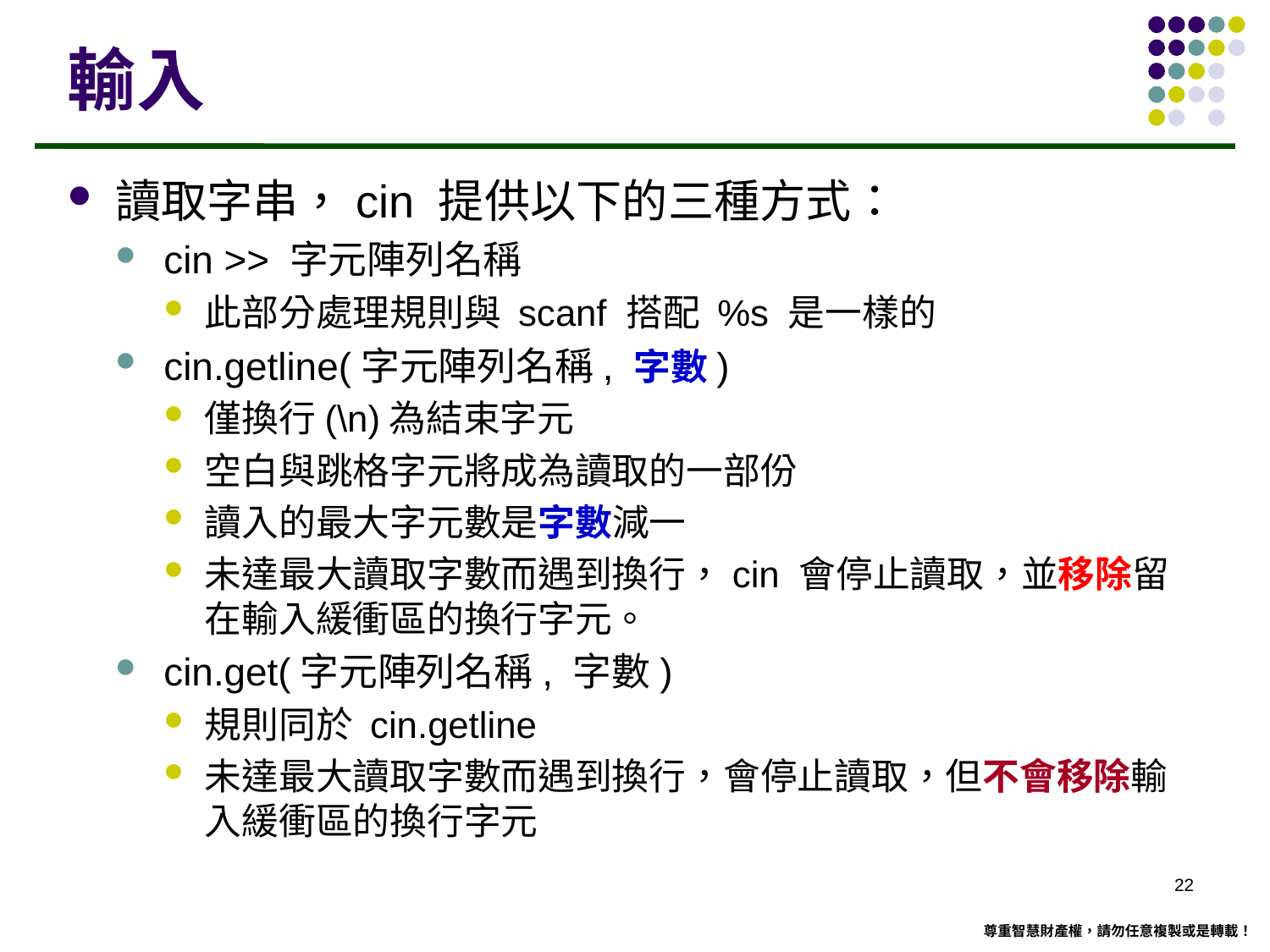

# 輸入
讀取字串，cin 提供以下的三種方式：
cin >> 字元陣列名稱
此部分處理規則與 scanf 搭配 %s 是一樣的
cin.getline(字元陣列名稱, 字數)
僅換行(\n)為結束字元
空白與跳格字元將成為讀取的一部份
讀入的最大字元數是字數減一
未達最大讀取字數而遇到換行，cin 會停止讀取，並移除留在輸入緩衝區的換行字元。
cin.get(字元陣列名稱, 字數)
規則同於 cin.getline
未達最大讀取字數而遇到換行，會停止讀取，但不會移除輸入緩衝區的換行字元
22